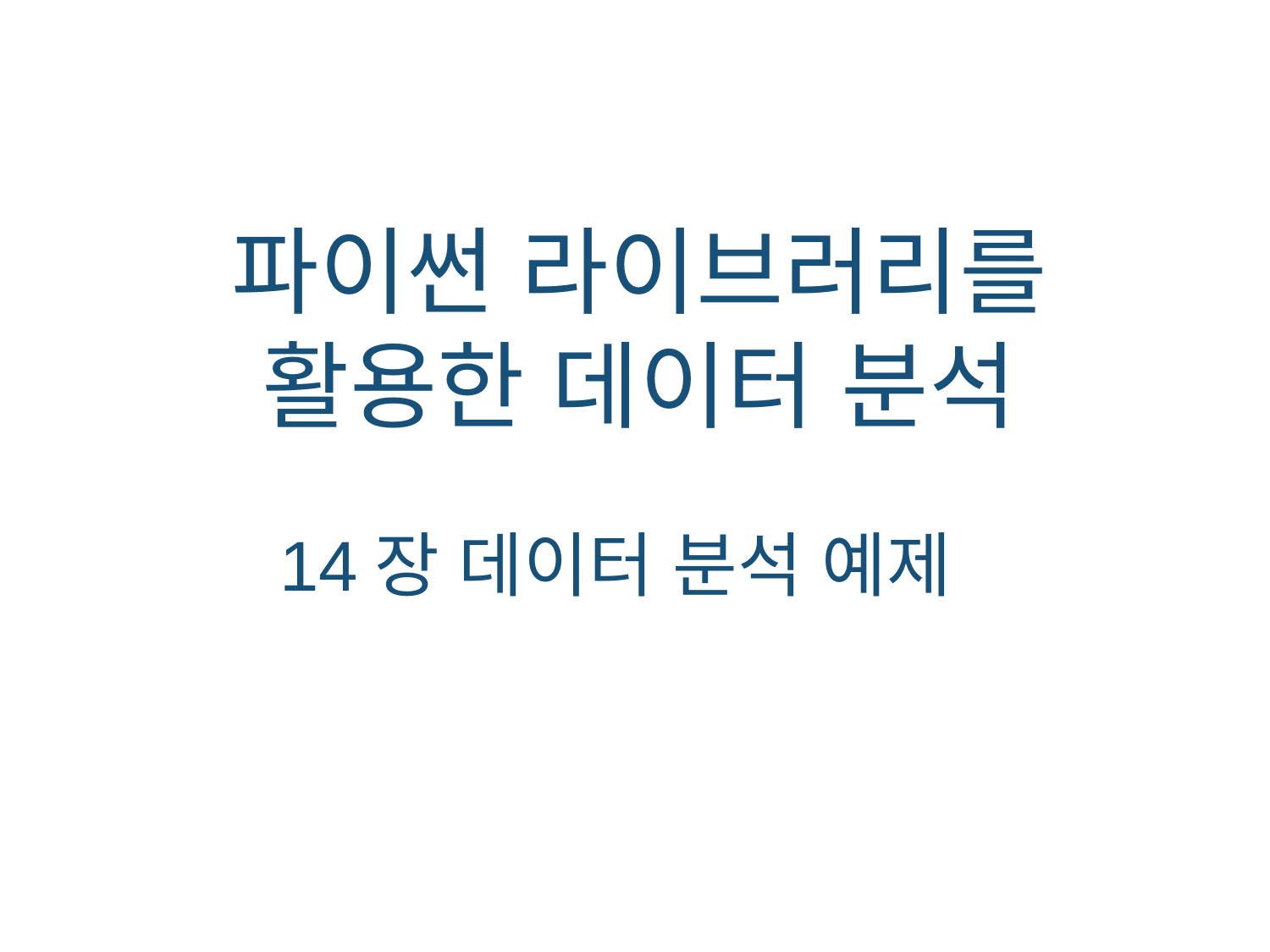

파이썬 라이브러리를
활용한 데이터 분석
14장 데이터 분석 예제